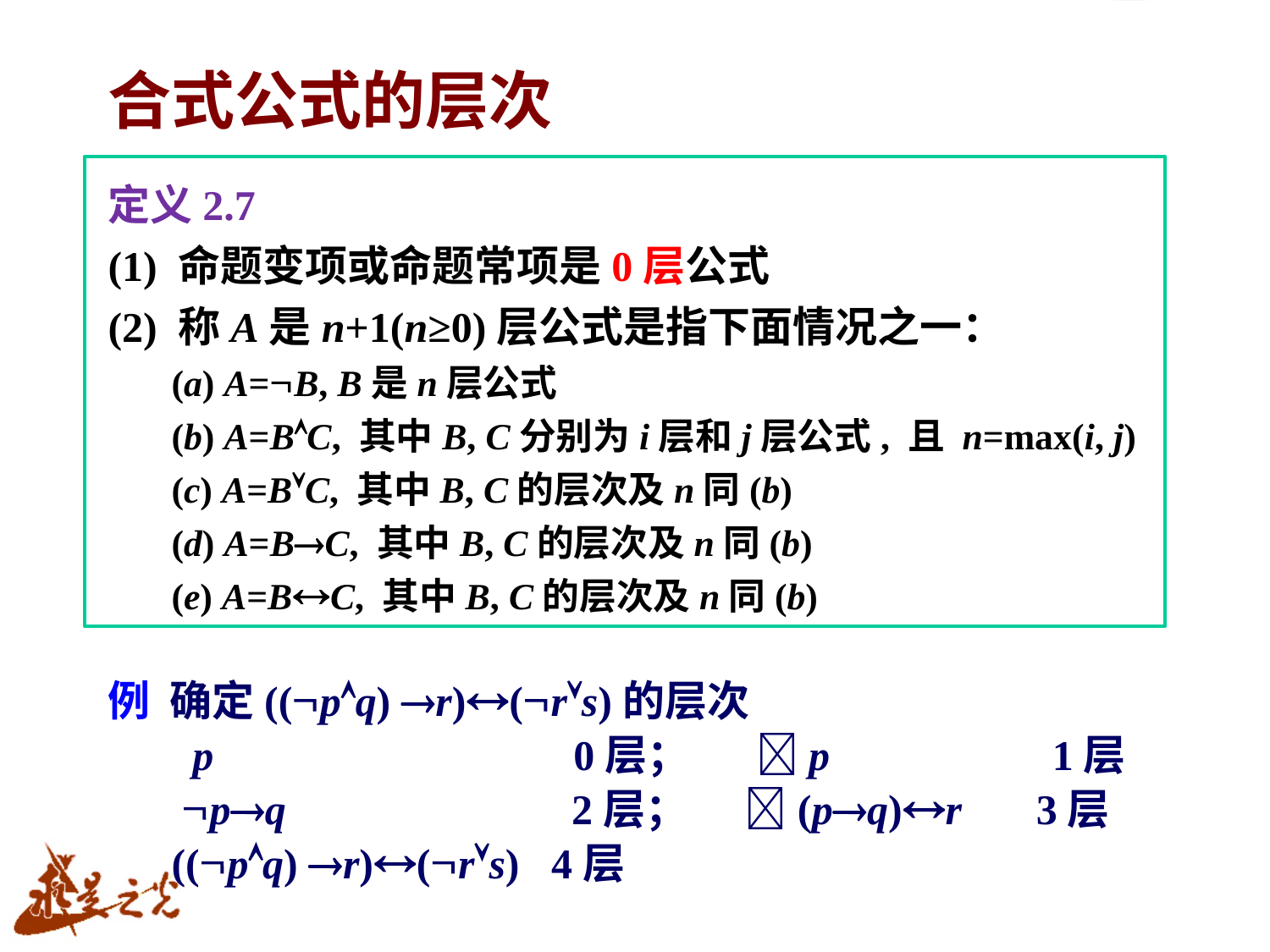

# 合式公式的层次

定义2.7
(1) 命题变项或命题常项是0层公式
(2) 称A是n+1(n≥0)层公式是指下面情况之一：
(a) A=¬B, B是n层公式
(b) A=B∧C, 其中B, C分别为i层和j层公式, 且 n=max(i, j)
(c) A=B∨C, 其中B, C的层次及n同(b)
(d) A=B→C, 其中B, C的层次及n同(b)
(e) A=B↔C, 其中B, C的层次及n同(b)

例  确定((¬p∧q) →r)↔(¬r∨s)的层次
        p                                  0层；       ¬p                     1层
       ¬p→q                           2层；      ¬(p→q)↔r       3层
      ((¬p∧q) →r)↔(¬r∨s)   4层
18